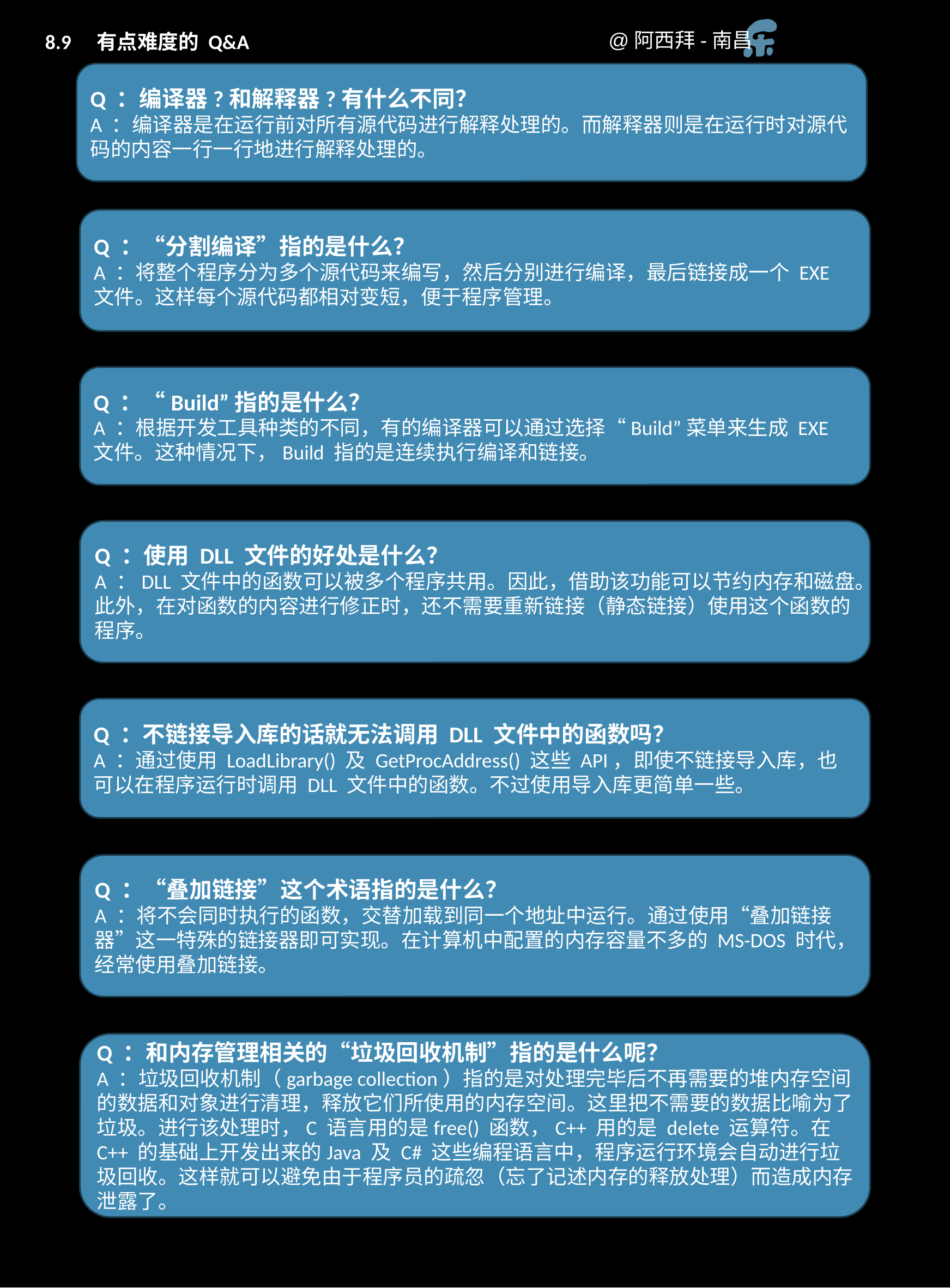

8.9　有点难度的 Q&A
Q ：编译器?和解释器?有什么不同？
A ：编译器是在运行前对所有源代码进行解释处理的。而解释器则是在运行时对源代码的内容一行一行地进行解释处理的。
Q ：“分割编译”指的是什么？
A ：将整个程序分为多个源代码来编写，然后分别进行编译，最后链接成一个 EXE 文件。这样每个源代码都相对变短，便于程序管理。
Q ：“Build”指的是什么？
A ：根据开发工具种类的不同，有的编译器可以通过选择“Build”菜单来生成 EXE 文件。这种情况下，Build 指的是连续执行编译和链接。
Q ：使用 DLL 文件的好处是什么？
A ：DLL 文件中的函数可以被多个程序共用。因此，借助该功能可以节约内存和磁盘。此外，在对函数的内容进行修正时，还不需要重新链接（静态链接）使用这个函数的程序。
Q ：不链接导入库的话就无法调用 DLL 文件中的函数吗？
A ：通过使用 LoadLibrary() 及 GetProcAddress() 这些 API，即使不链接导入库，也可以在程序运行时调用 DLL 文件中的函数。不过使用导入库更简单一些。
Q ：“叠加链接”这个术语指的是什么？
A ：将不会同时执行的函数，交替加载到同一个地址中运行。通过使用“叠加链接器”这一特殊的链接器即可实现。在计算机中配置的内存容量不多的 MS-DOS 时代，经常使用叠加链接。
Q ：和内存管理相关的“垃圾回收机制”指的是什么呢？
A ：垃圾回收机制（garbage collection）指的是对处理完毕后不再需要的堆内存空间的数据和对象进行清理，释放它们所使用的内存空间。这里把不需要的数据比喻为了垃圾。进行该处理时，C 语言用的是free() 函数，C++ 用的是 delete 运算符。在 C++ 的基础上开发出来的Java 及 C# 这些编程语言中，程序运行环境会自动进行垃圾回收。这样就可以避免由于程序员的疏忽（忘了记述内存的释放处理）而造成内存泄露了。